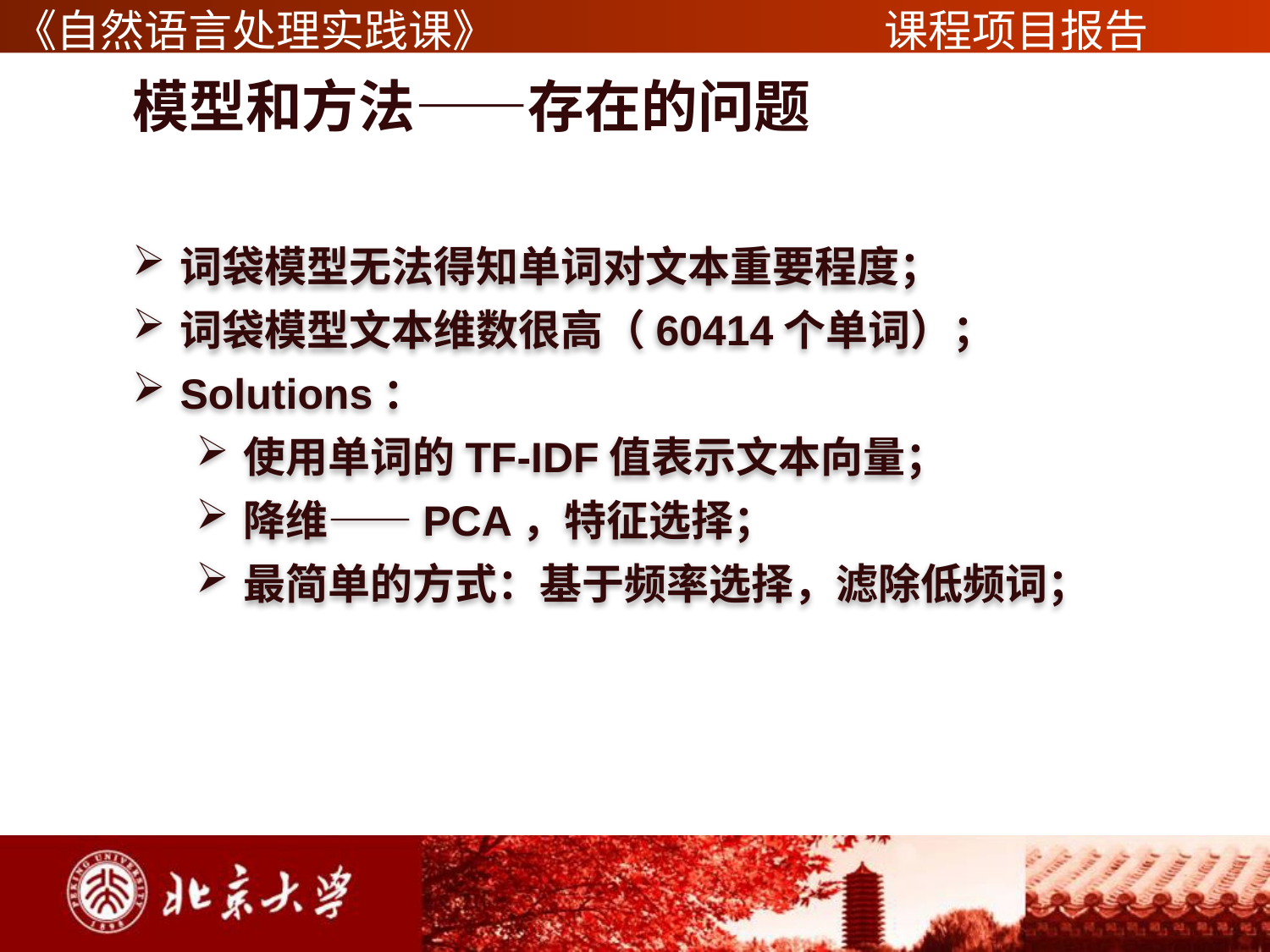

# 模型和方法——存在的问题
词袋模型无法得知单词对文本重要程度；
词袋模型文本维数很高（60414个单词）；
Solutions：
使用单词的TF-IDF值表示文本向量；
降维——PCA，特征选择；
最简单的方式：基于频率选择，滤除低频词；